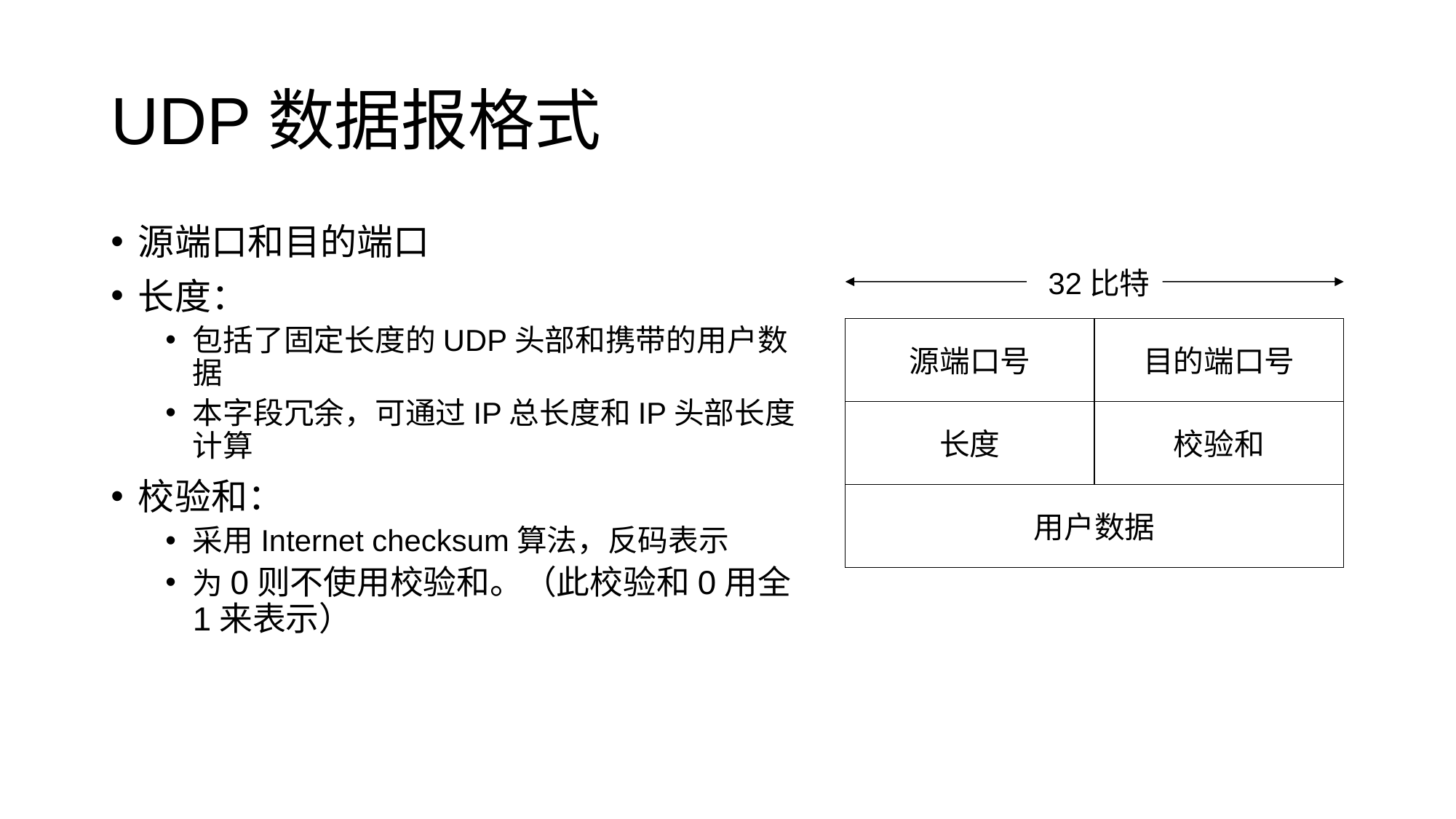

# UDP数据报格式
源端口和目的端口
长度：
包括了固定长度的UDP头部和携带的用户数据
本字段冗余，可通过IP总长度和IP头部长度计算
校验和：
采用Internet checksum算法，反码表示
为0则不使用校验和。（此校验和0用全1来表示）

32比特

源端口号
目的端口号
长度
校验和
用户数据